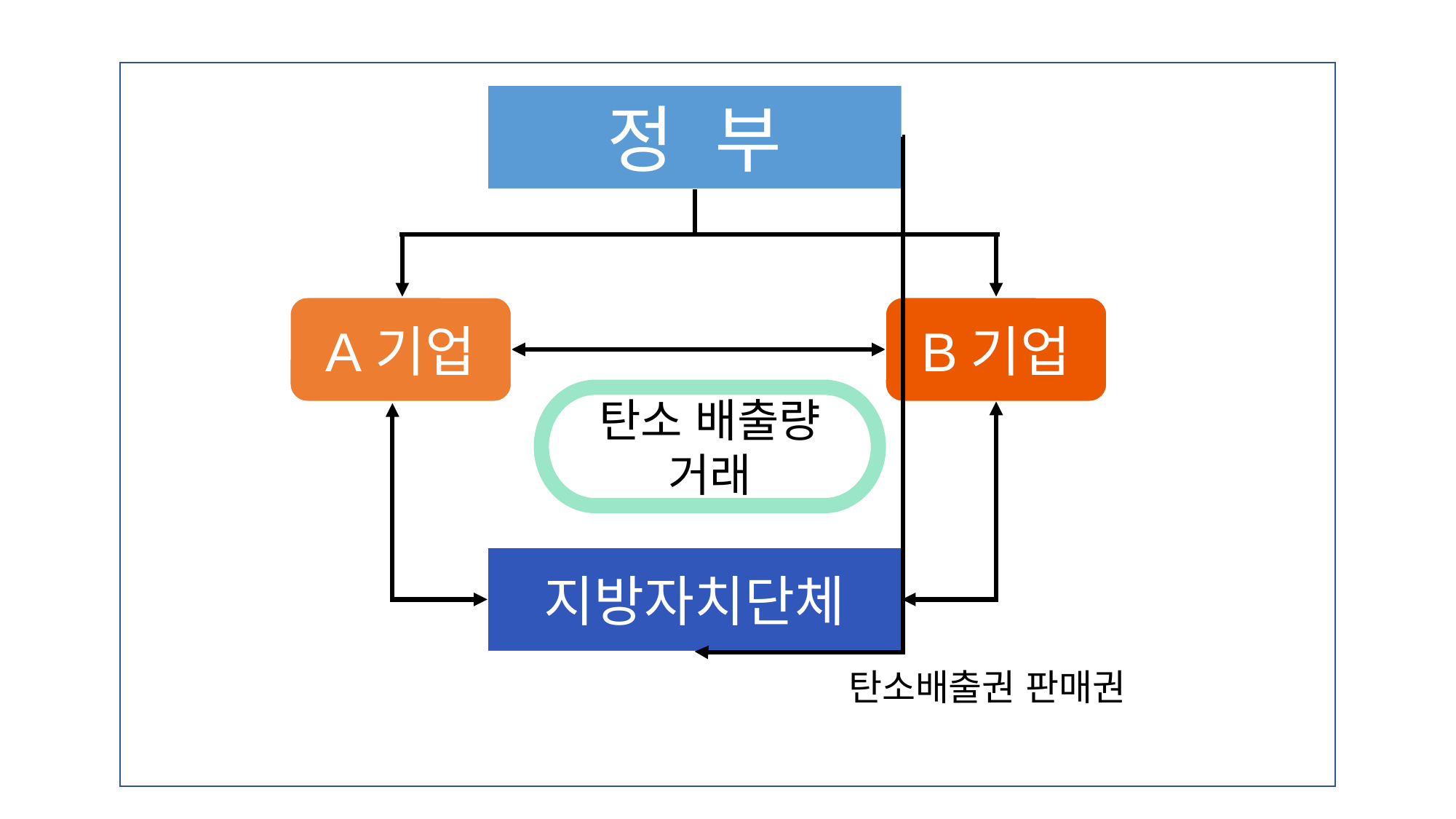

정  부
A기업
B기업
탄소 배출량
거래
지방자치단체
탄소배출권 판매권